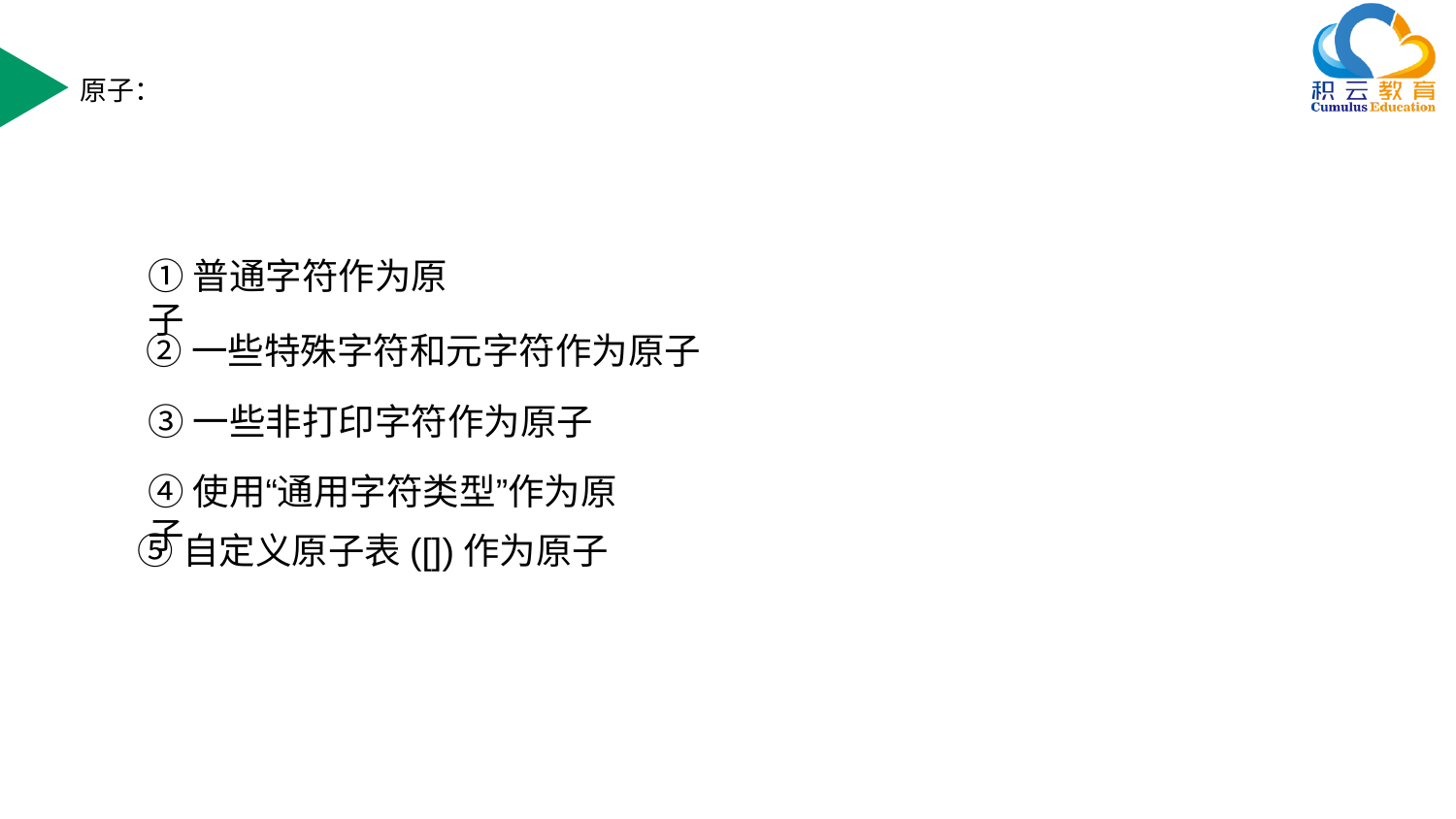

# 原子：
①普通字符作为原子
②一些特殊字符和元字符作为原子
③一些非打印字符作为原子
④使用“通用字符类型”作为原子
⑤自定义原子表([])作为原子